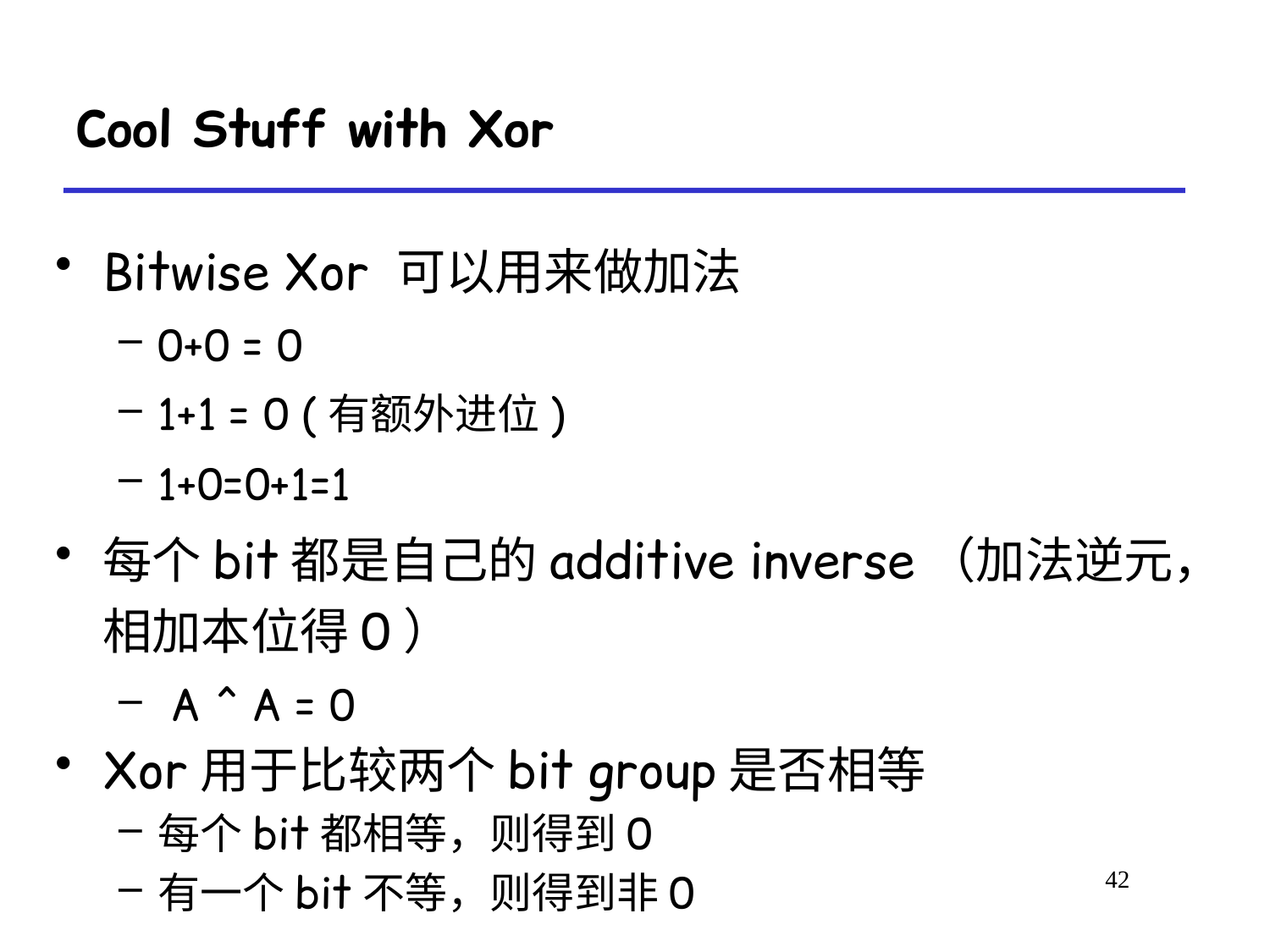

# Cool Stuff with Xor
Bitwise Xor 可以用来做加法
0+0 = 0
1+1 = 0 (有额外进位)
1+0=0+1=1
每个bit都是自己的additive inverse（加法逆元，相加本位得0）
 A ^ A = 0
Xor用于比较两个bit group是否相等
每个bit都相等，则得到0
有一个bit不等，则得到非0

42